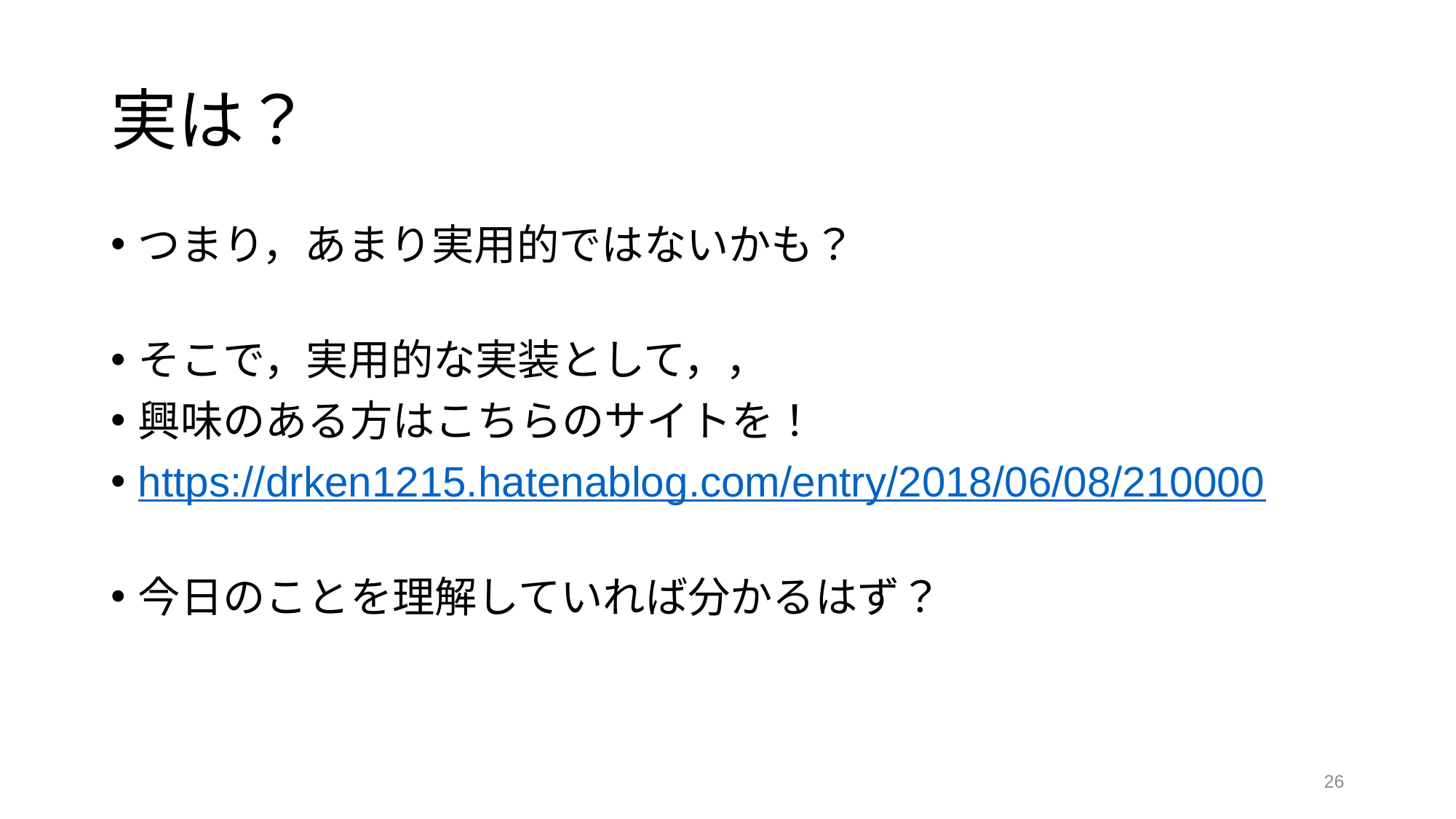

# 実は？
つまり，あまり実用的ではないかも？

そこで，実用的な実装として，，
興味のある方はこちらのサイトを！
https://drken1215.hatenablog.com/entry/2018/06/08/210000

今日のことを理解していれば分かるはず？
26